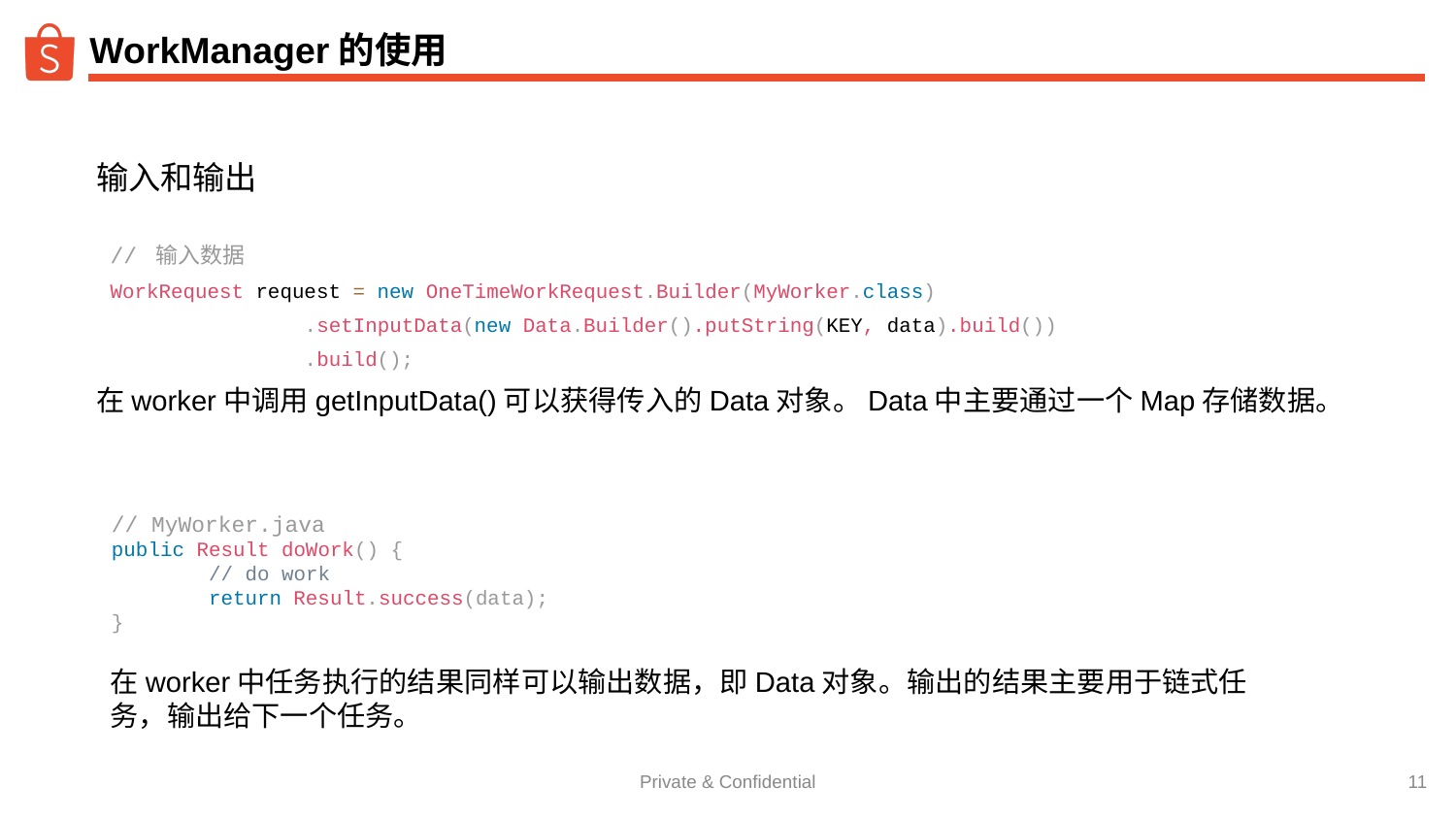

# WorkManager的使用
输入和输出
// 输入数据
WorkRequest request = new OneTimeWorkRequest.Builder(MyWorker.class)
                .setInputData(new Data.Builder().putString(KEY, data).build())
                .build();
在worker中调用getInputData()可以获得传入的Data对象。Data中主要通过一个Map存储数据。
// MyWorker.java
public Result doWork() {
        // do work
        return Result.success(data);
}
在worker中任务执行的结果同样可以输出数据，即Data对象。输出的结果主要用于链式任务，输出给下一个任务。
11